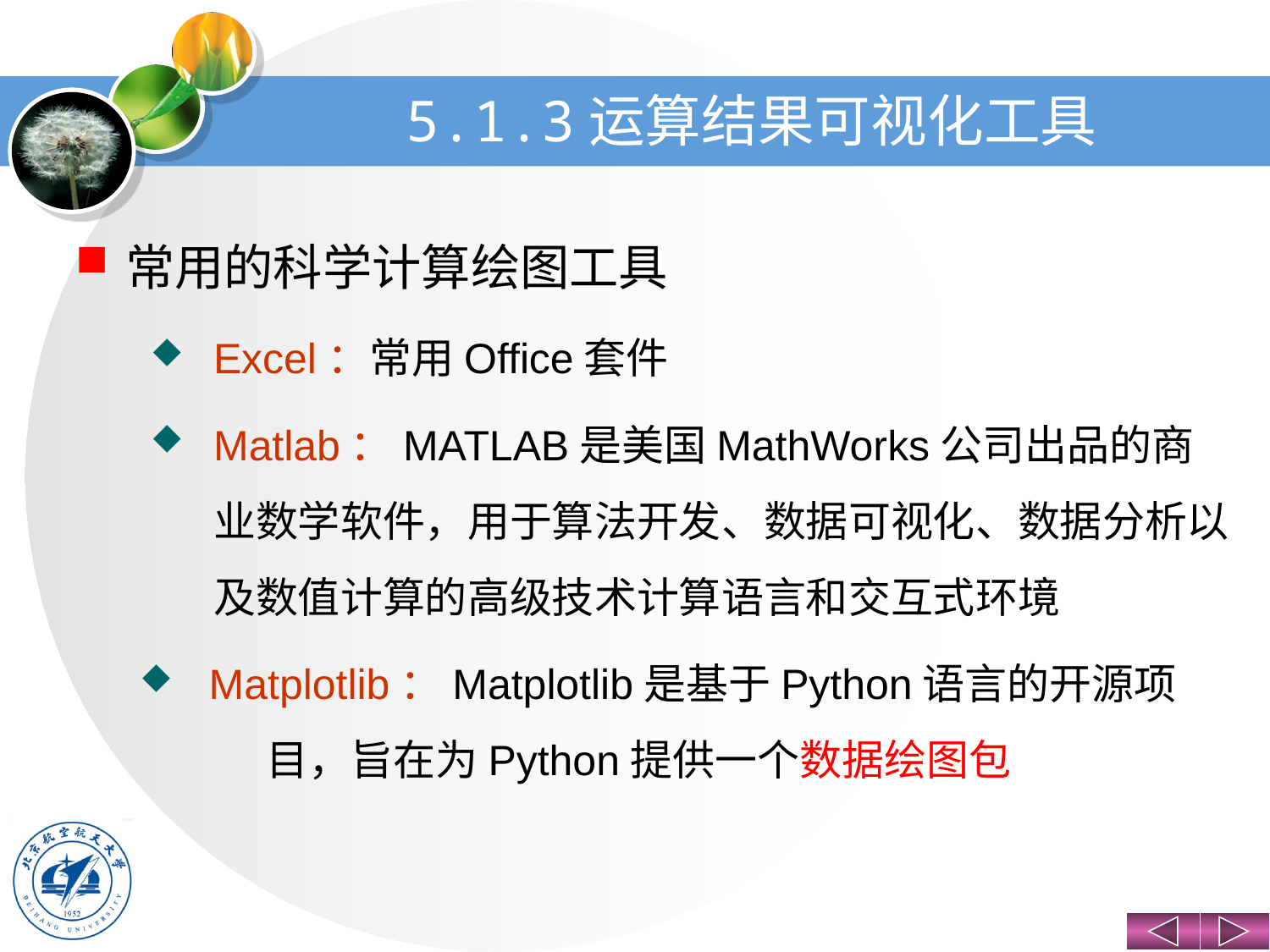

# 5.1.3运算结果可视化工具
常用的科学计算绘图工具
Excel：常用Office套件
Matlab：MATLAB是美国MathWorks公司出品的商业数学软件，用于算法开发、数据可视化、数据分析以及数值计算的高级技术计算语言和交互式环境
   Matplotlib：Matplotlib是基于Python语言的开源项	目，旨在为Python提供一个数据绘图包

17